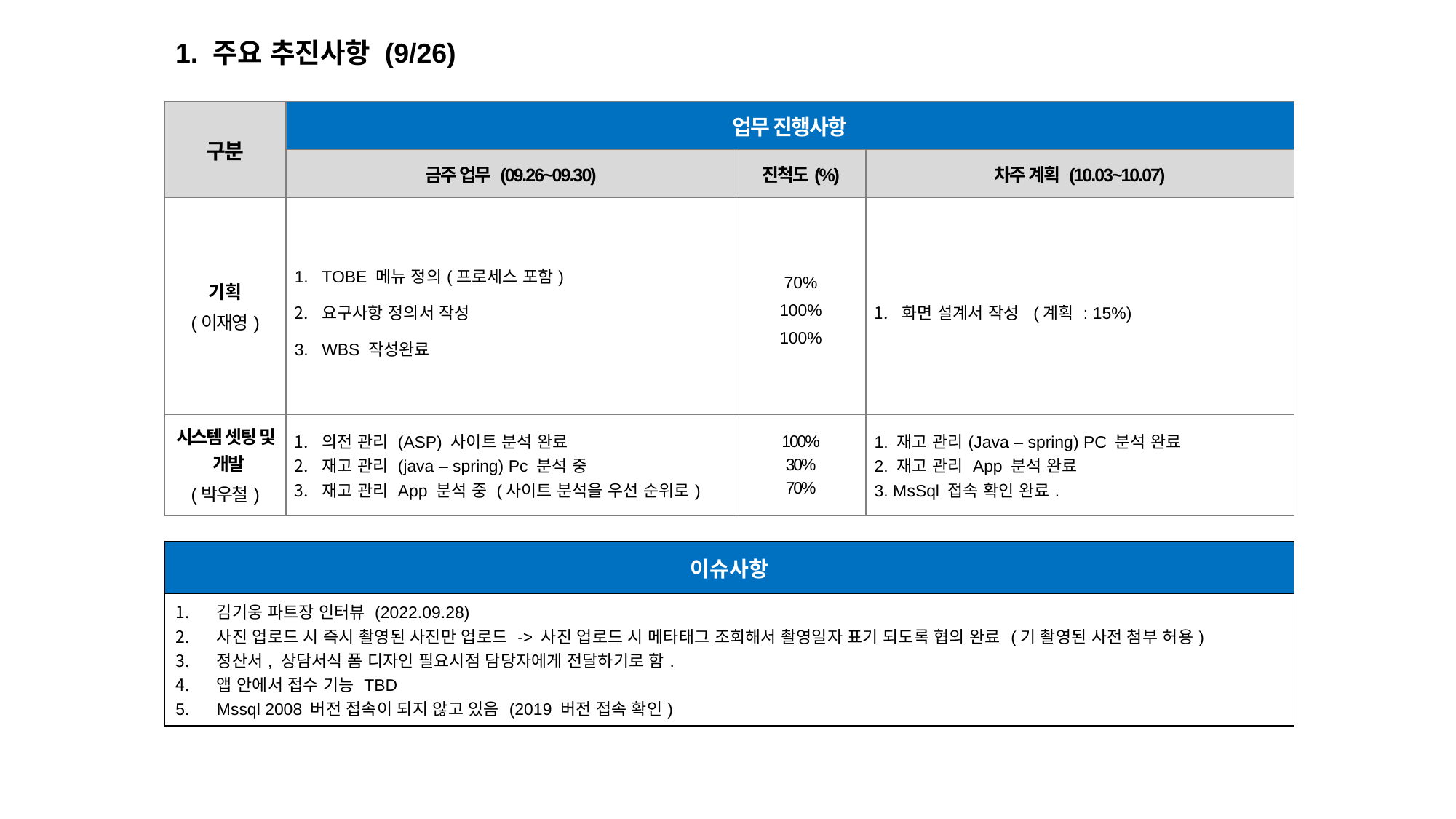

1. 주요 추진사항 (9/26)
| 구분 | 업무 진행사항 |  |  |
| --- | --- | --- | --- |
|  | 금주 업무 (09.26~09.30) | 진척도(%) | 차주 계획 (10.03~10.07) |
| 기획 (이재영) | TOBE 메뉴 정의(프로세스 포함) 요구사항 정의서 작성 WBS 작성완료 | 70% 100% 100% | 화면 설계서 작성 (계획 : 15%) |
| 시스템 셋팅 및 개발 (박우철) | 의전 관리 (ASP) 사이트 분석 완료 재고 관리 (java – spring) Pc 분석 중 재고 관리 App 분석 중 (사이트 분석을 우선 순위로) | 100% 30% 70% | 1. 재고 관리(Java – spring) PC 분석 완료 2. 재고 관리 App 분석 완료 3. MsSql 접속 확인 완료. |
| 이슈사항 |
| --- |
| 김기웅 파트장 인터뷰 (2022.09.28) 사진 업로드 시 즉시 촬영된 사진만 업로드 -> 사진 업로드 시 메타태그 조회해서 촬영일자 표기 되도록 협의 완료 (기 촬영된 사전 첨부 허용) 정산서, 상담서식 폼 디자인 필요시점 담당자에게 전달하기로 함. 앱 안에서 접수 기능 TBD Mssql 2008 버전 접속이 되지 않고 있음 (2019 버전 접속 확인) |